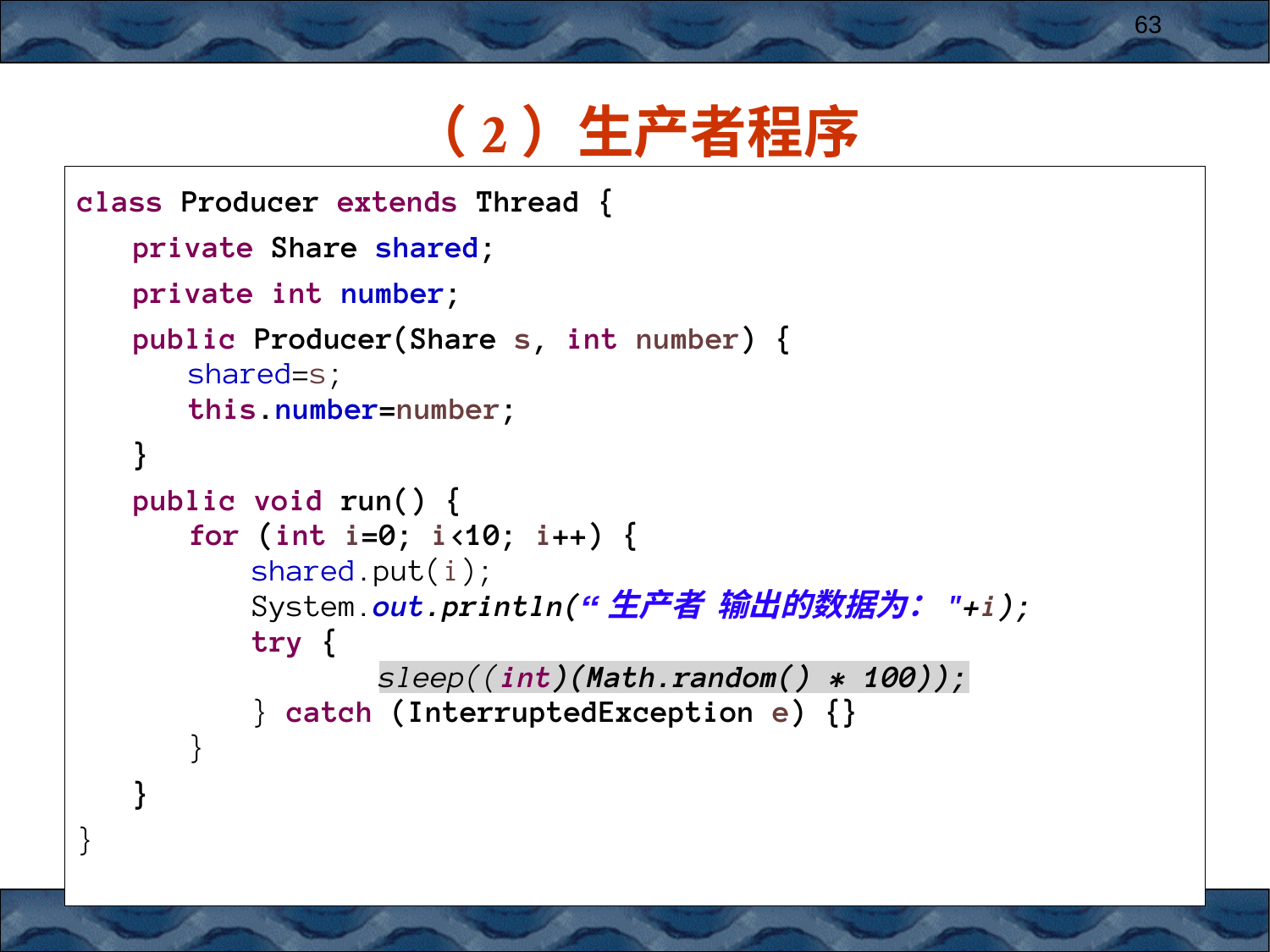

63
# （2）生产者程序
class Producer extends Thread {
private Share shared;
private int number;
public Producer(Share s, int number) {
shared=s;
this.number=number;
}
public void run() {
for (int i=0; i<10; i++) {
shared.put(i);
System.out.println(“生产者  输出的数据为："+i);
try {
	sleep((int)(Math.random() * 100));
} catch (InterruptedException e) {}
}
}
}